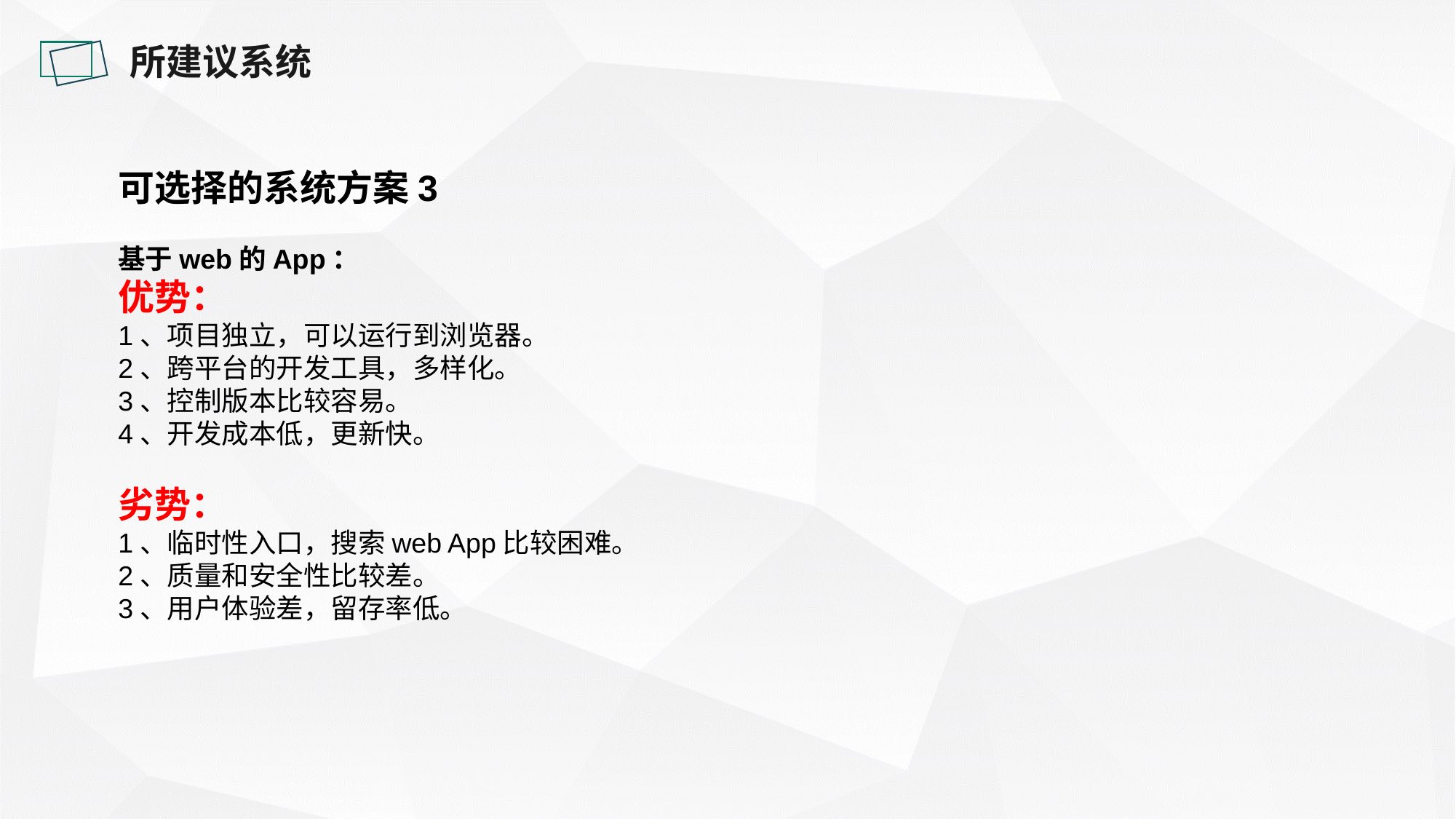

所建议系统

可选择的系统方案3

基于web的App：
优势：
1、项目独立，可以运行到浏览器。
2、跨平台的开发工具，多样化。
3、控制版本比较容易。
4、开发成本低，更新快。

劣势：
1、临时性入口，搜索web App比较困难。
2、质量和安全性比较差。
3、用户体验差，留存率低。